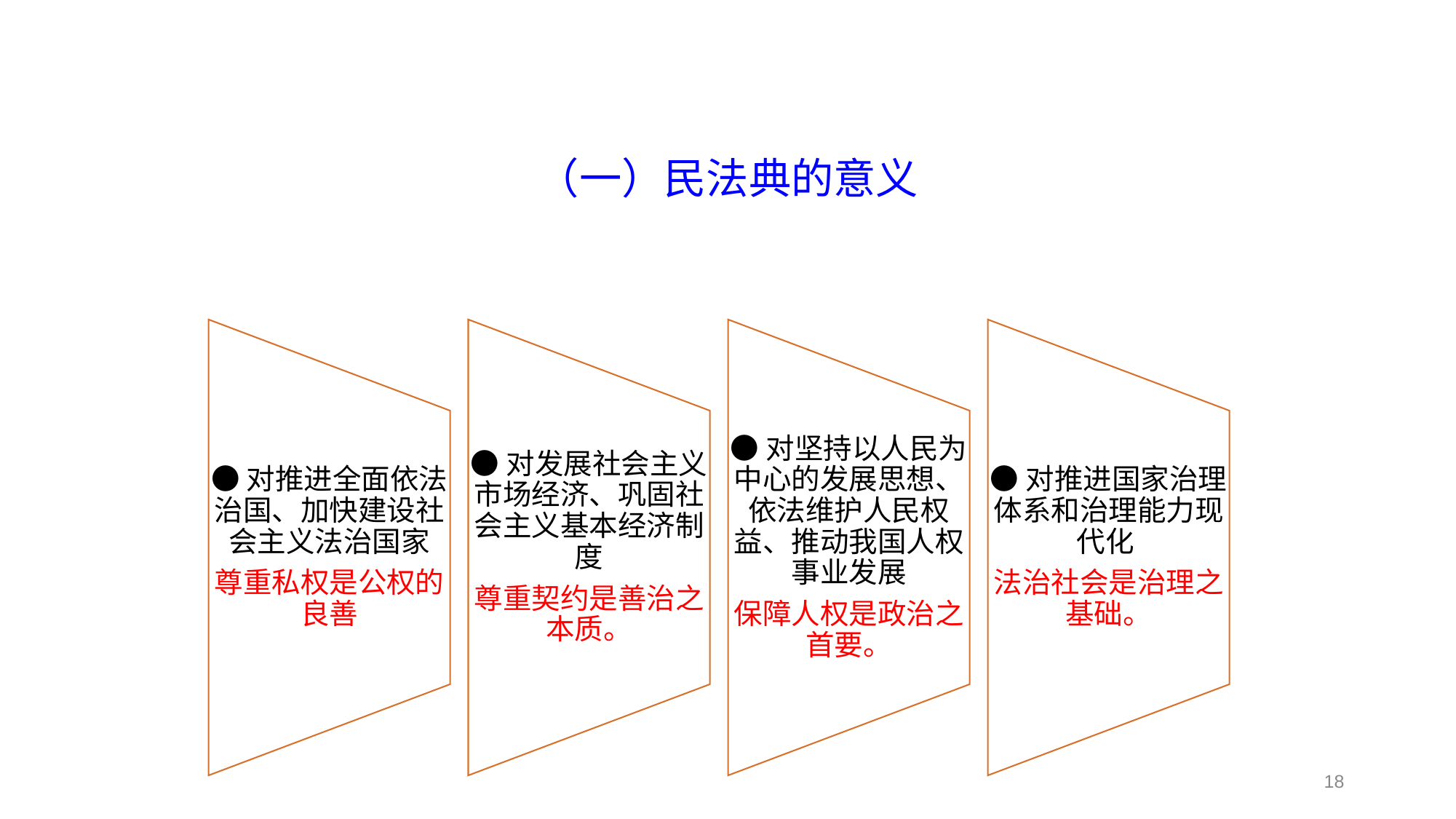

# （一）民法典的意义

●对推进全面依法治国、加快建设社会主义法治国家
尊重私权是公权的良善
●对发展社会主义市场经济、巩固社会主义基本经济制度
尊重契约是善治之本质。
●对坚持以人民为中心的发展思想、依法维护人民权益、推动我国人权事业发展
保障人权是政治之首要。
●对推进国家治理体系和治理能力现代化
法治社会是治理之基础。
18